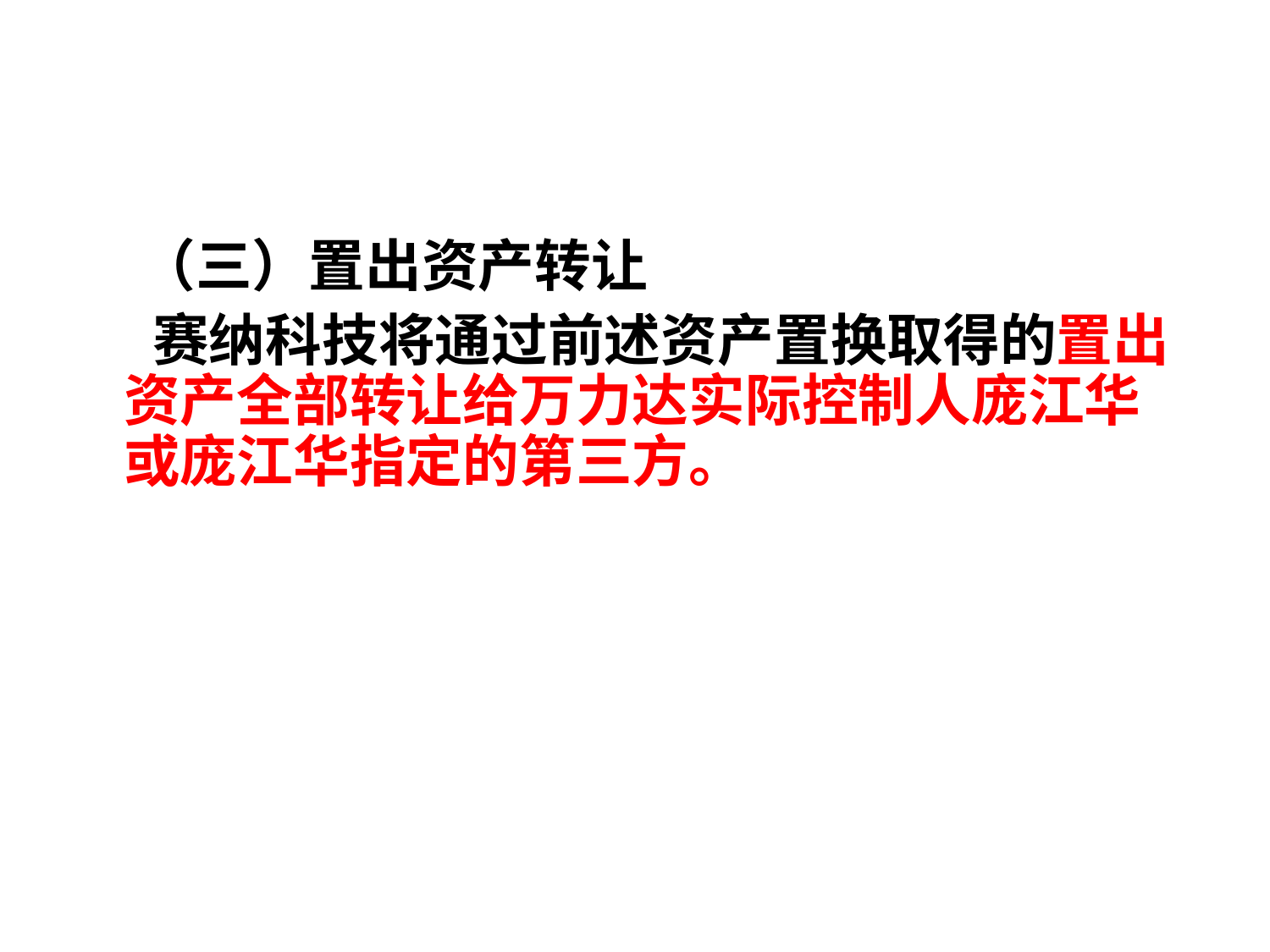

#
  （三）置出资产转让
   赛纳科技将通过前述资产置换取得的置出资产全部转让给万力达实际控制人庞江华或庞江华指定的第三方。